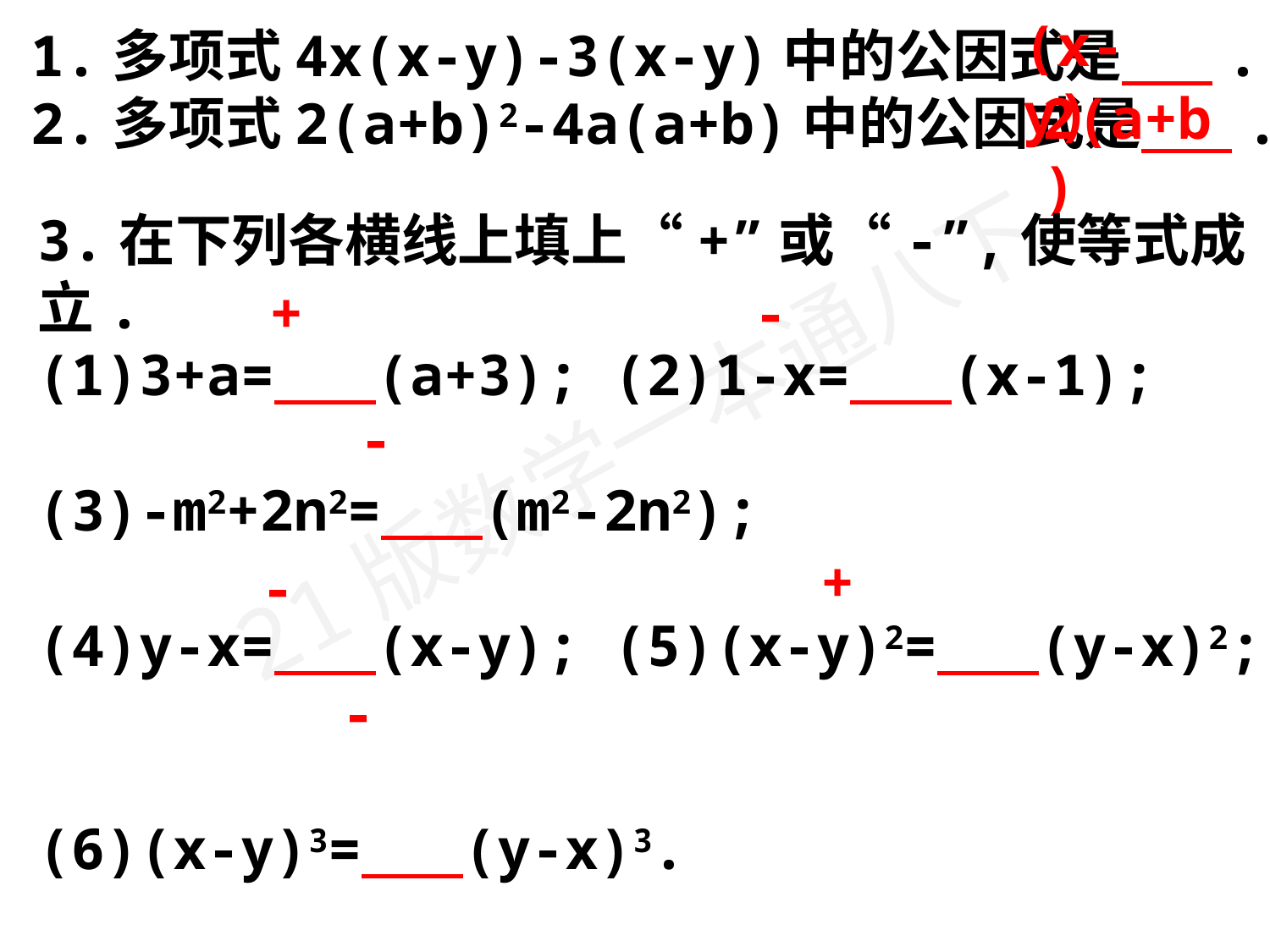

(x-y)
1.多项式4x(x-y)-3(x-y)中的公因式是       .
2.多项式2(a+b)2-4a(a+b)中的公因式是       .
2(a+b)
3.在下列各横线上填上“+”或“-”,使等式成立.
(1)3+a=   (a+3); (2)1-x=   (x-1);

(3)-m2+2n2=   (m2-2n2);

(4)y-x=   (x-y); (5)(x-y)2=   (y-x)2;

(6)(x-y)3=   (y-x)3.
+
-
-
+
-
-